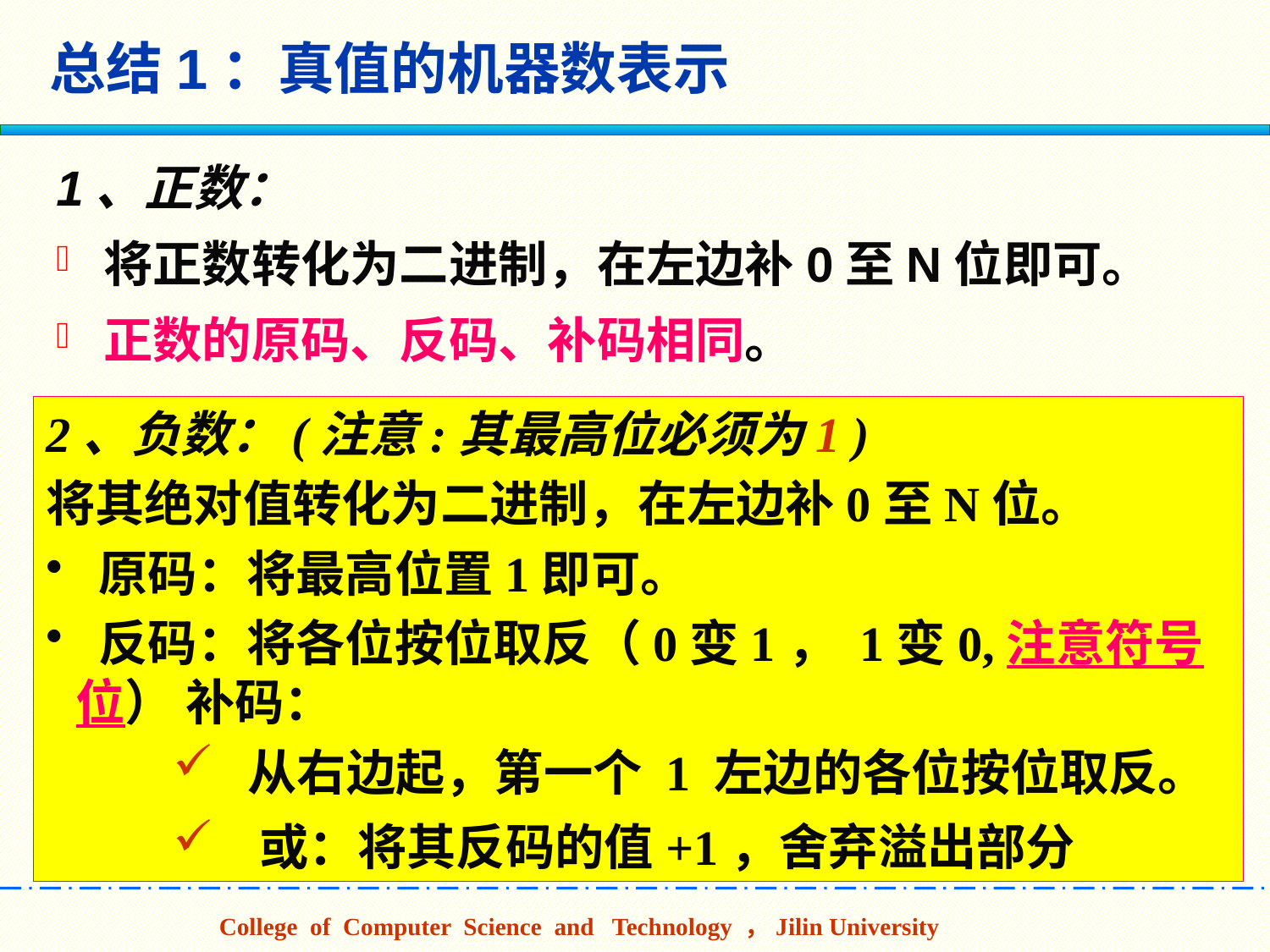

# 总结1：真值的机器数表示
1、正数：
将正数转化为二进制，在左边补0至N位即可。
正数的原码、反码、补码相同。
2、负数：(注意:其最高位必须为1 )
将其绝对值转化为二进制，在左边补0至N位。
 原码：将最高位置1即可。
 反码：将各位按位取反（0变1， 1变0,注意符号位） 补码：
  从右边起，第一个 1 左边的各位按位取反。
   或：将其反码的值+1，舍弃溢出部分